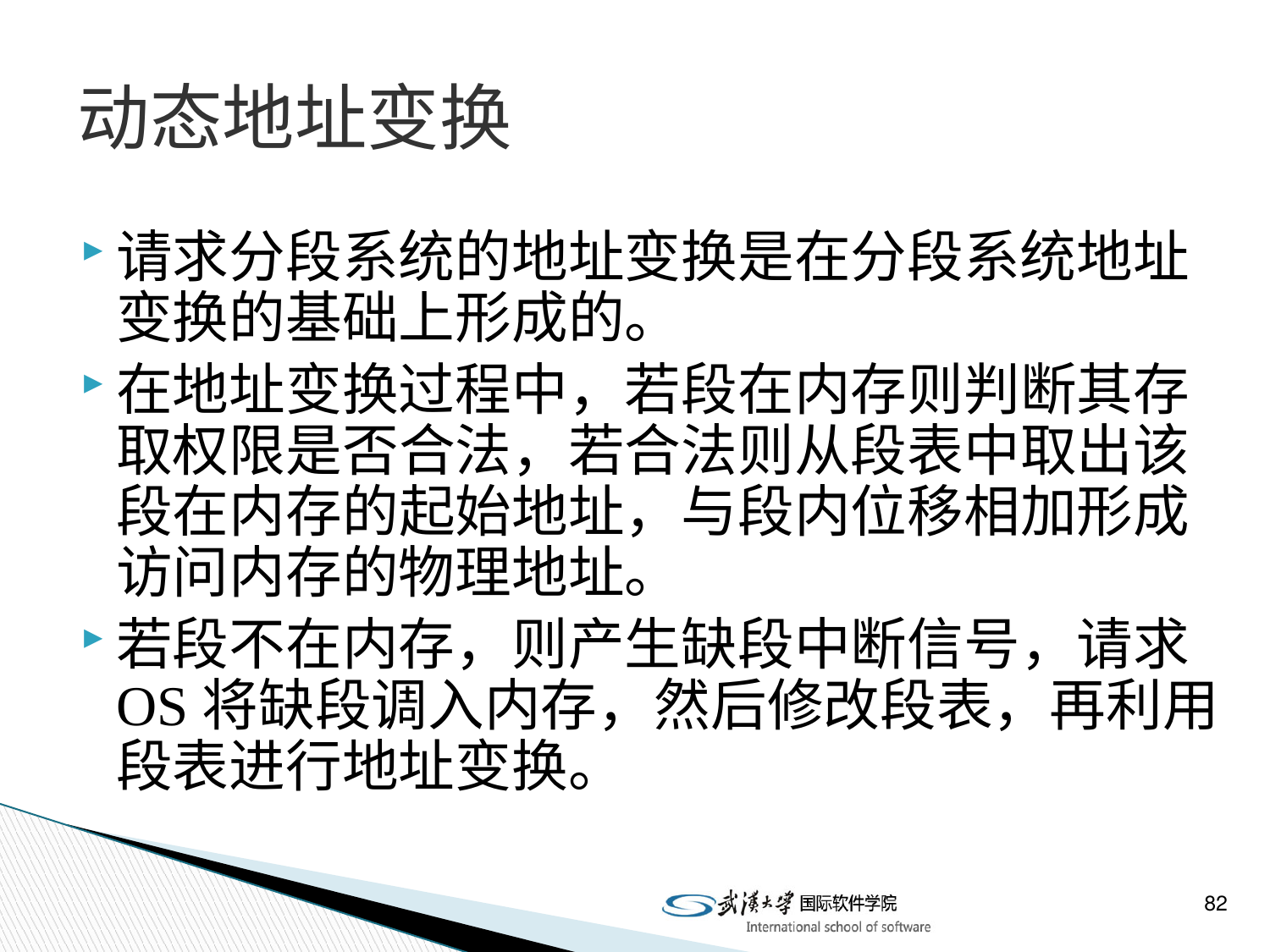

# 动态地址变换
请求分段系统的地址变换是在分段系统地址变换的基础上形成的。
在地址变换过程中，若段在内存则判断其存取权限是否合法，若合法则从段表中取出该段在内存的起始地址，与段内位移相加形成访问内存的物理地址。
若段不在内存，则产生缺段中断信号，请求OS将缺段调入内存，然后修改段表，再利用段表进行地址变换。